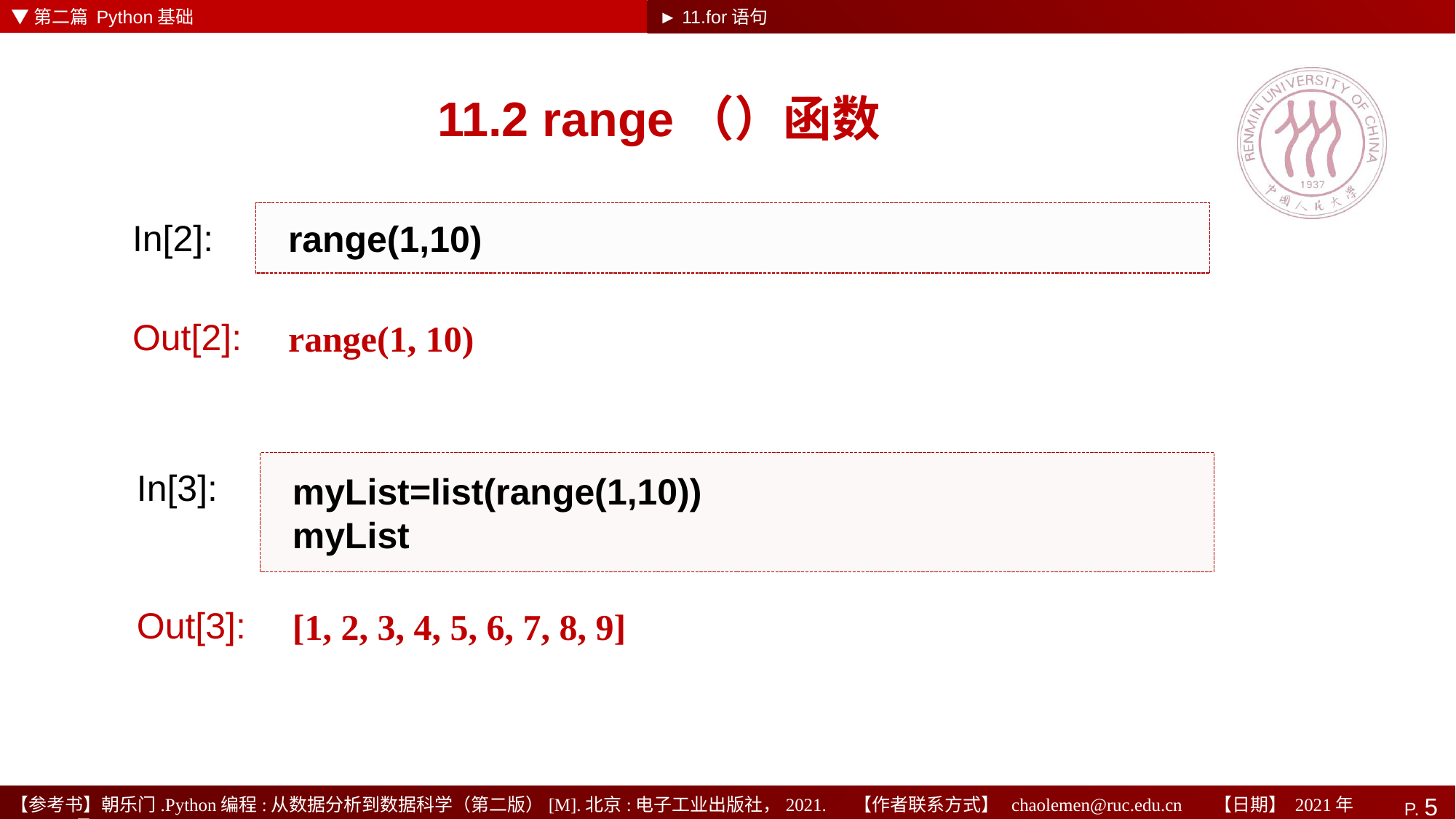

▼第二篇 Python基础
► 11.for语句
# 11.2 range（）函数
range(1,10)
In[2]:
range(1, 10)
Out[2]:
myList=list(range(1,10))
myList
In[3]:
[1, 2, 3, 4, 5, 6, 7, 8, 9]
Out[3]: